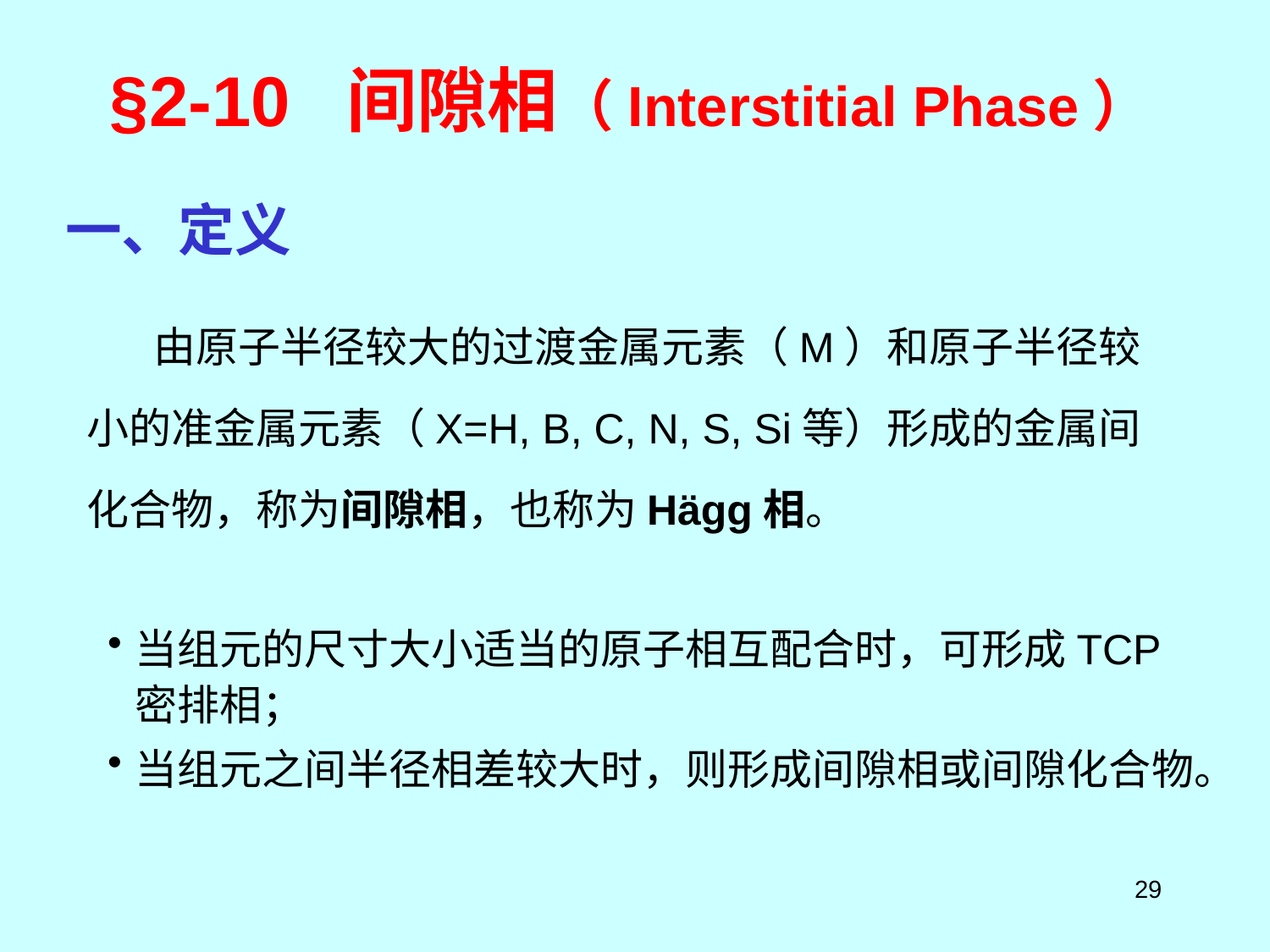

§2-10  间隙相（Interstitial Phase）
一、定义
      由原子半径较大的过渡金属元素（M）和原子半径较小的准金属元素（X=H, B, C, N, S, Si等）形成的金属间化合物，称为间隙相，也称为Hägg相。
当组元的尺寸大小适当的原子相互配合时，可形成TCP密排相；
当组元之间半径相差较大时，则形成间隙相或间隙化合物。
29